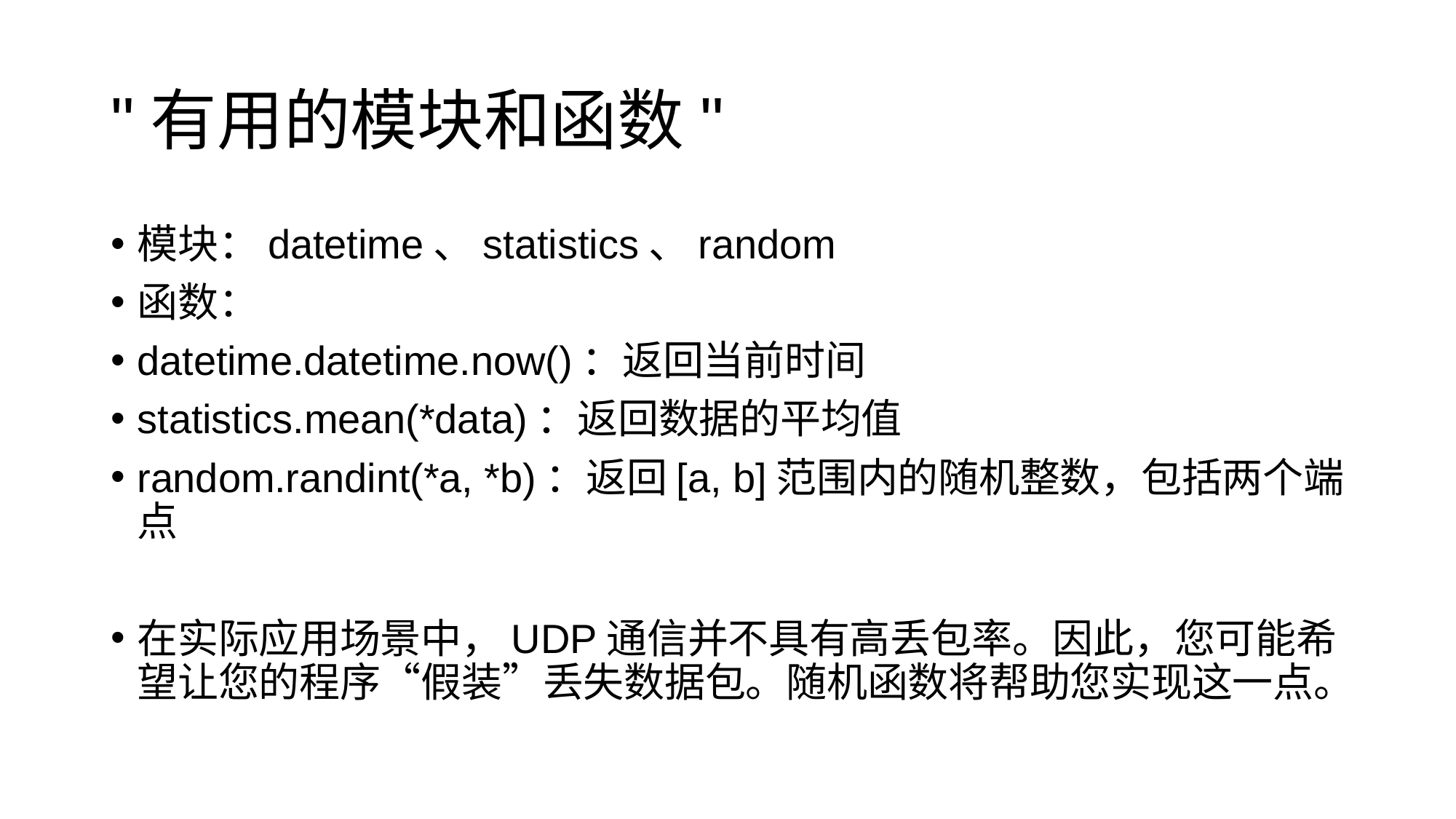

# "有用的模块和函数"
模块：datetime、statistics、random
函数：
datetime.datetime.now()：返回当前时间
statistics.mean(*data)：返回数据的平均值
random.randint(*a, *b)：返回[a, b]范围内的随机整数，包括两个端点

在实际应用场景中，UDP通信并不具有高丢包率。因此，您可能希望让您的程序“假装”丢失数据包。随机函数将帮助您实现这一点。